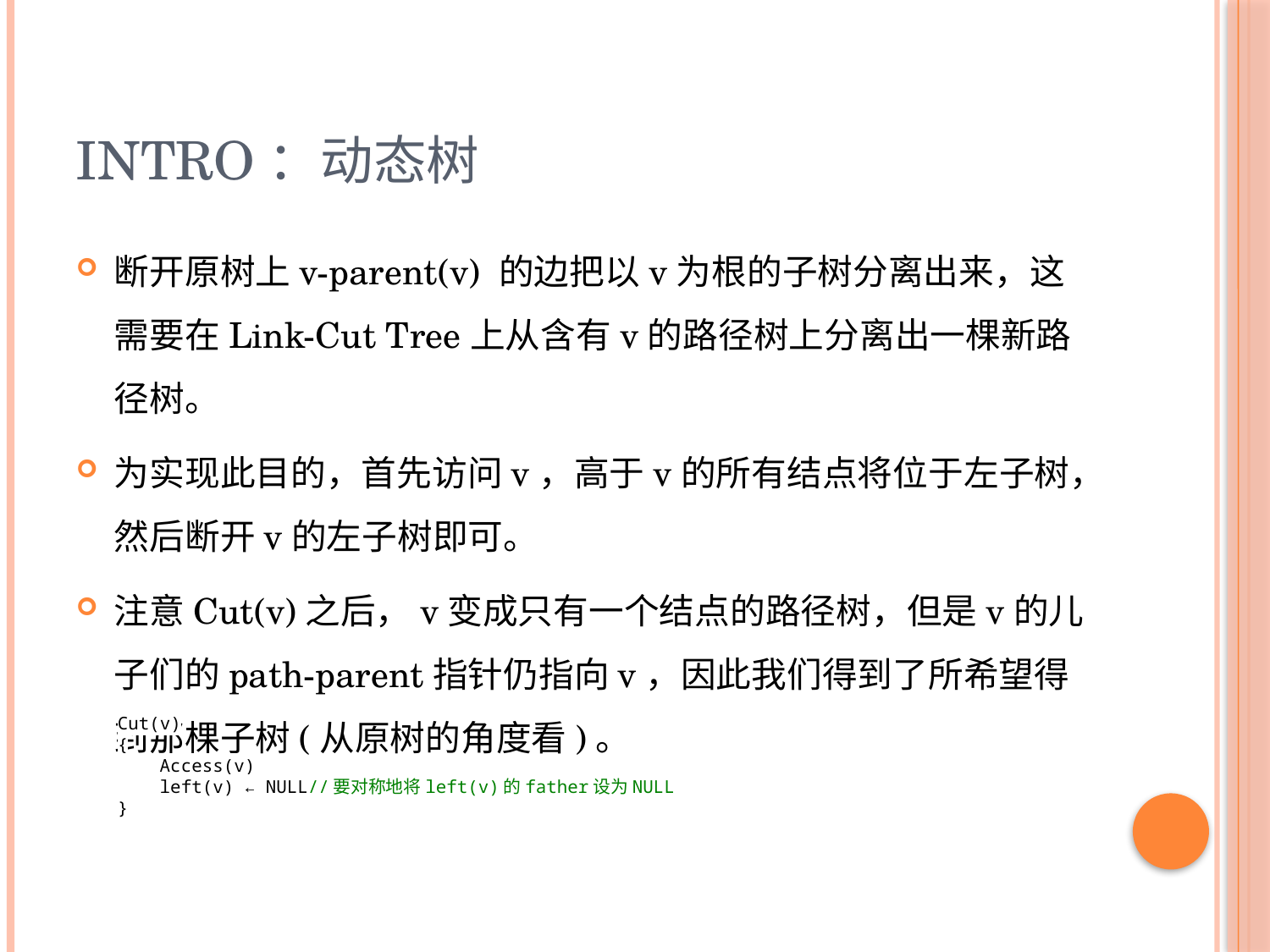

# Intro：动态树
断开原树上v-parent(v) 的边把以v为根的子树分离出来，这需要在Link-Cut Tree上从含有v的路径树上分离出一棵新路径树。
为实现此目的，首先访问v，高于v的所有结点将位于左子树，然后断开v的左子树即可。
注意Cut(v)之后，v变成只有一个结点的路径树，但是v的儿子们的path-parent指针仍指向v，因此我们得到了所希望得到那棵子树(从原树的角度看)。

Cut(v)
{
    Access(v)
    left(v) ← NULL//要对称地将left(v)的father设为NULL
}